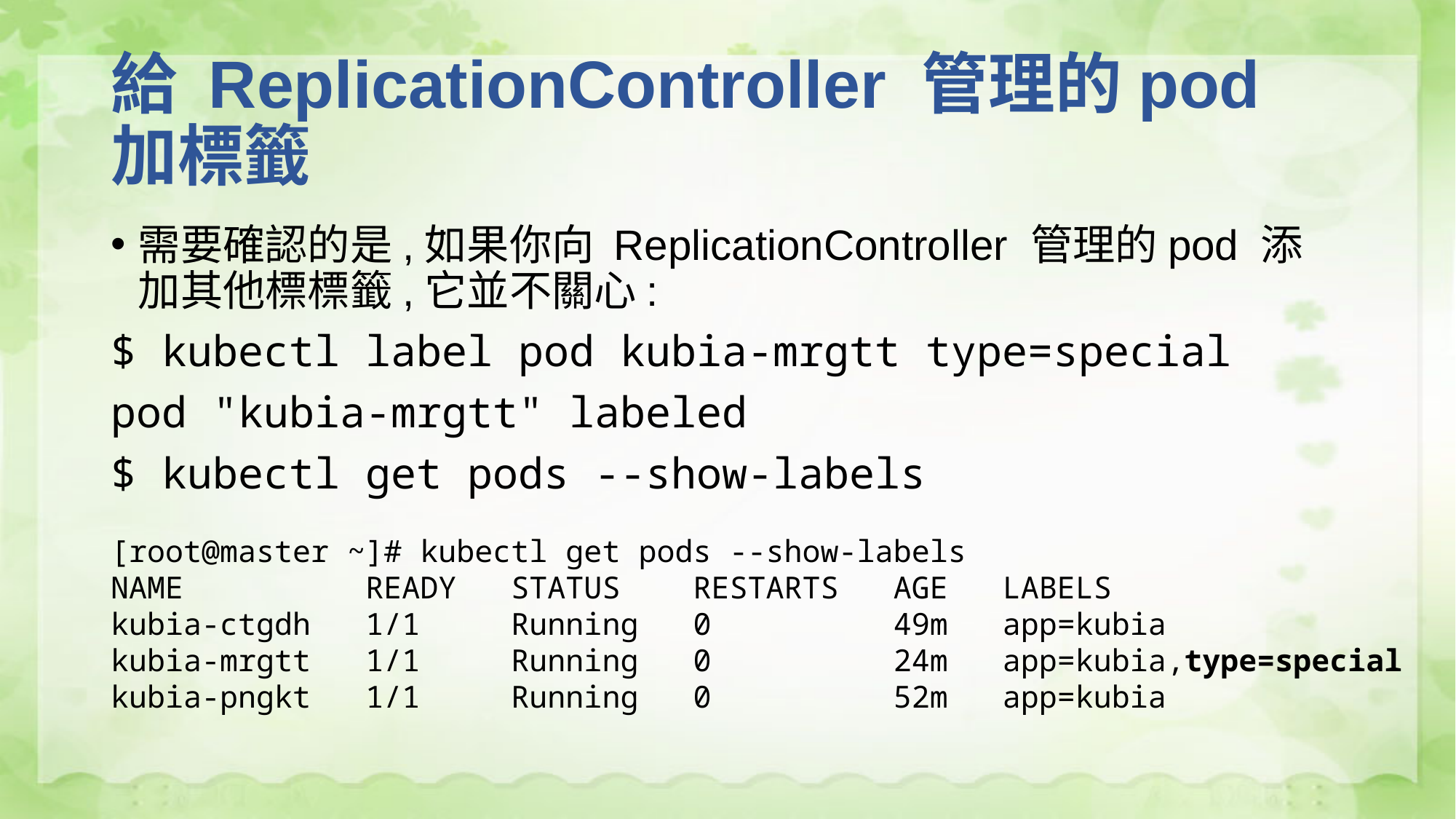

# 給 ReplicationController 管理的pod 加標籤
需要確認的是,如果你向 ReplicationController 管理的pod 添加其他標標籤,它並不關心:
$ kubectl label pod kubia-mrgtt type=special
pod "kubia-mrgtt" labeled
$ kubectl get pods --show-labels
[root@master ~]# kubectl get pods --show-labels
NAME          READY   STATUS    RESTARTS   AGE   LABELS
kubia-ctgdh   1/1     Running   0          49m   app=kubia
kubia-mrgtt   1/1     Running   0          24m   app=kubia,type=special
kubia-pngkt   1/1     Running   0          52m   app=kubia